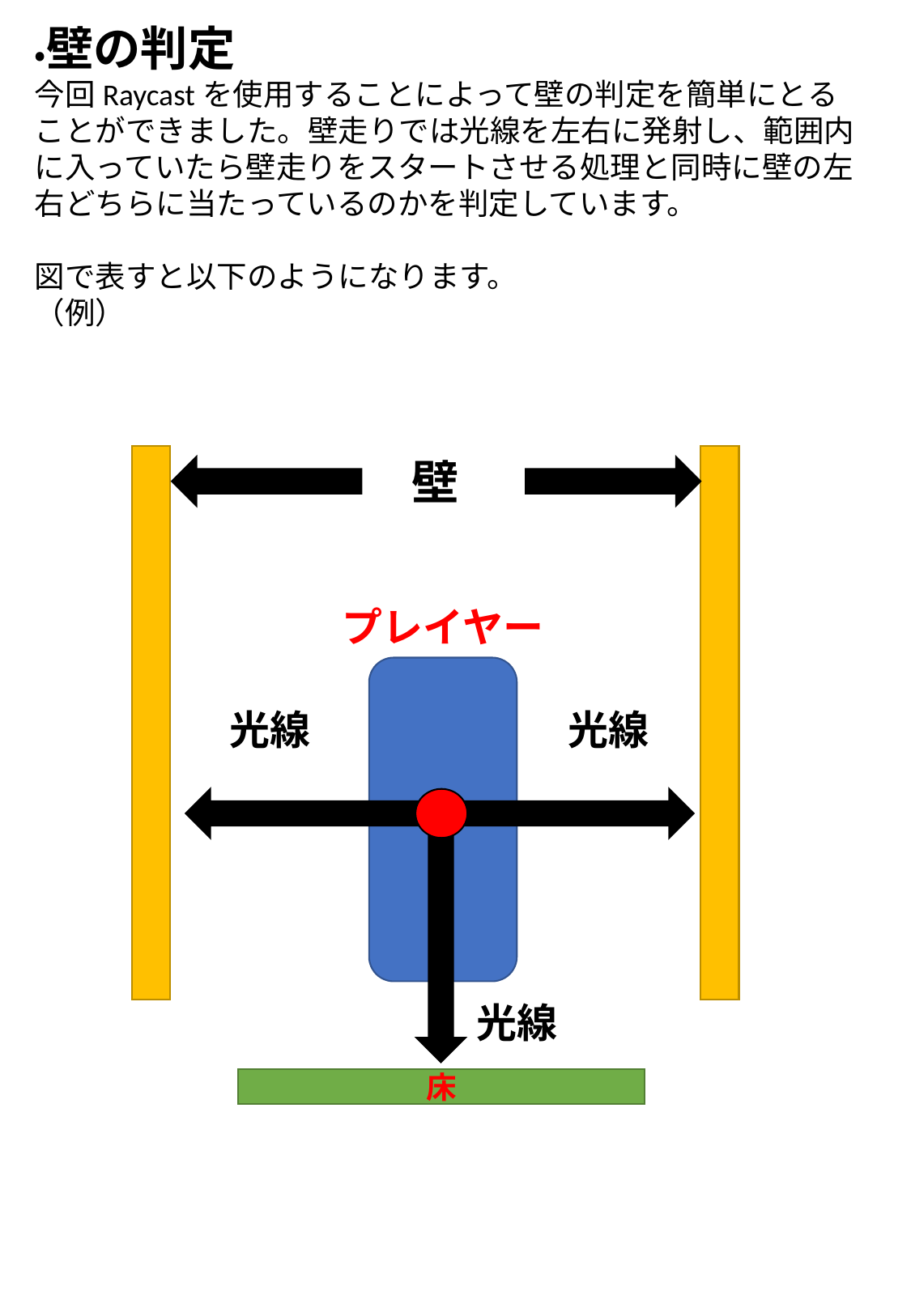

・壁の判定
今回Raycastを使用することによって壁の判定を簡単にとることができました。壁走りでは光線を左右に発射し、範囲内に入っていたら壁走りをスタートさせる処理と同時に壁の左右どちらに当たっているのかを判定しています。

図で表すと以下のようになります。
（例）

壁

プレイヤー

光線
光線

光線
床